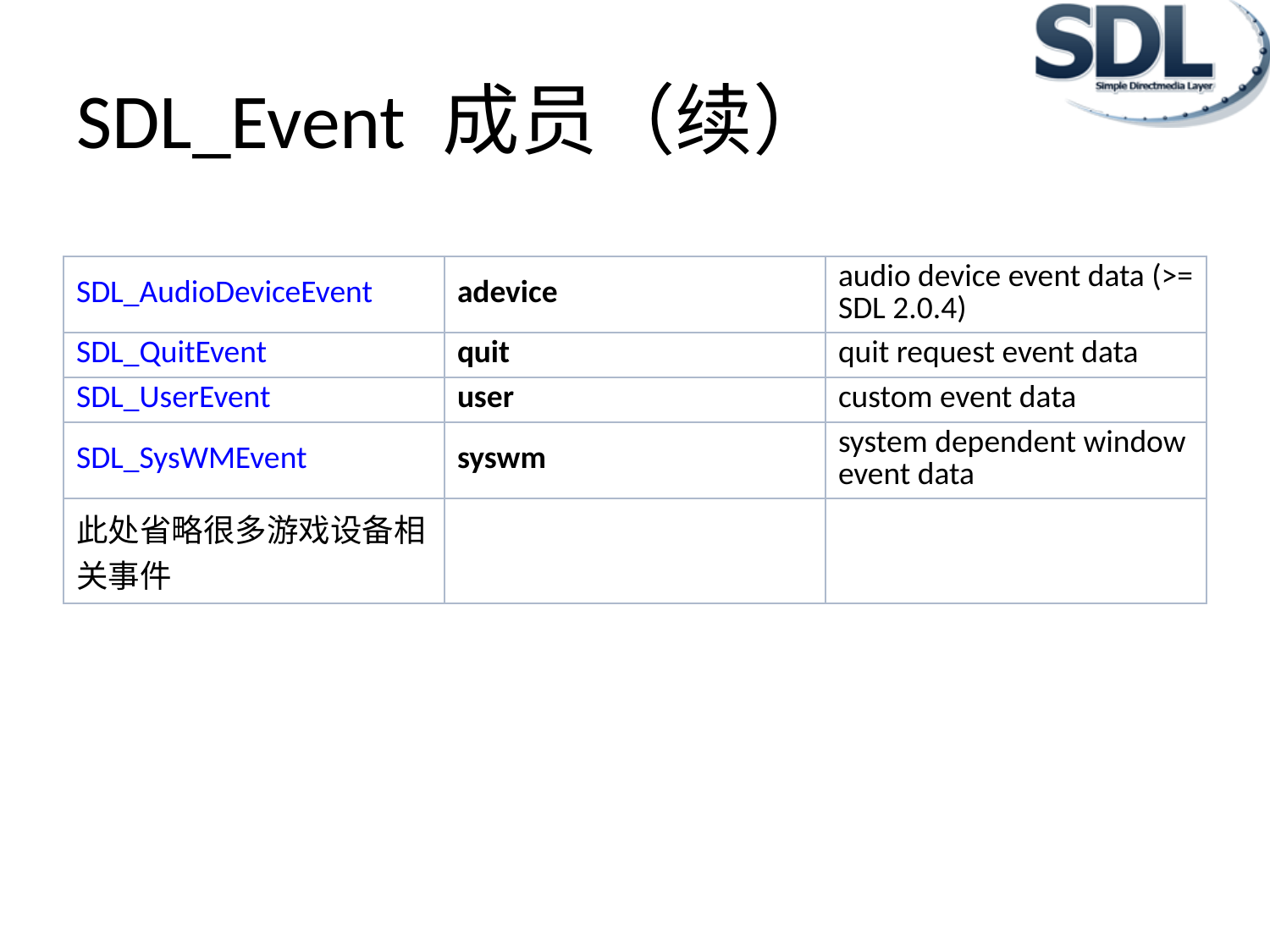

# SDL_Event 成员（续）
| SDL\_AudioDeviceEvent | adevice | audio device event data (>= SDL 2.0.4) |
| --- | --- | --- |
| SDL\_QuitEvent | quit | quit request event data |
| SDL\_UserEvent | user | custom event data |
| SDL\_SysWMEvent | syswm | system dependent window event data |
| 此处省略很多游戏设备相关事件 |  |  |